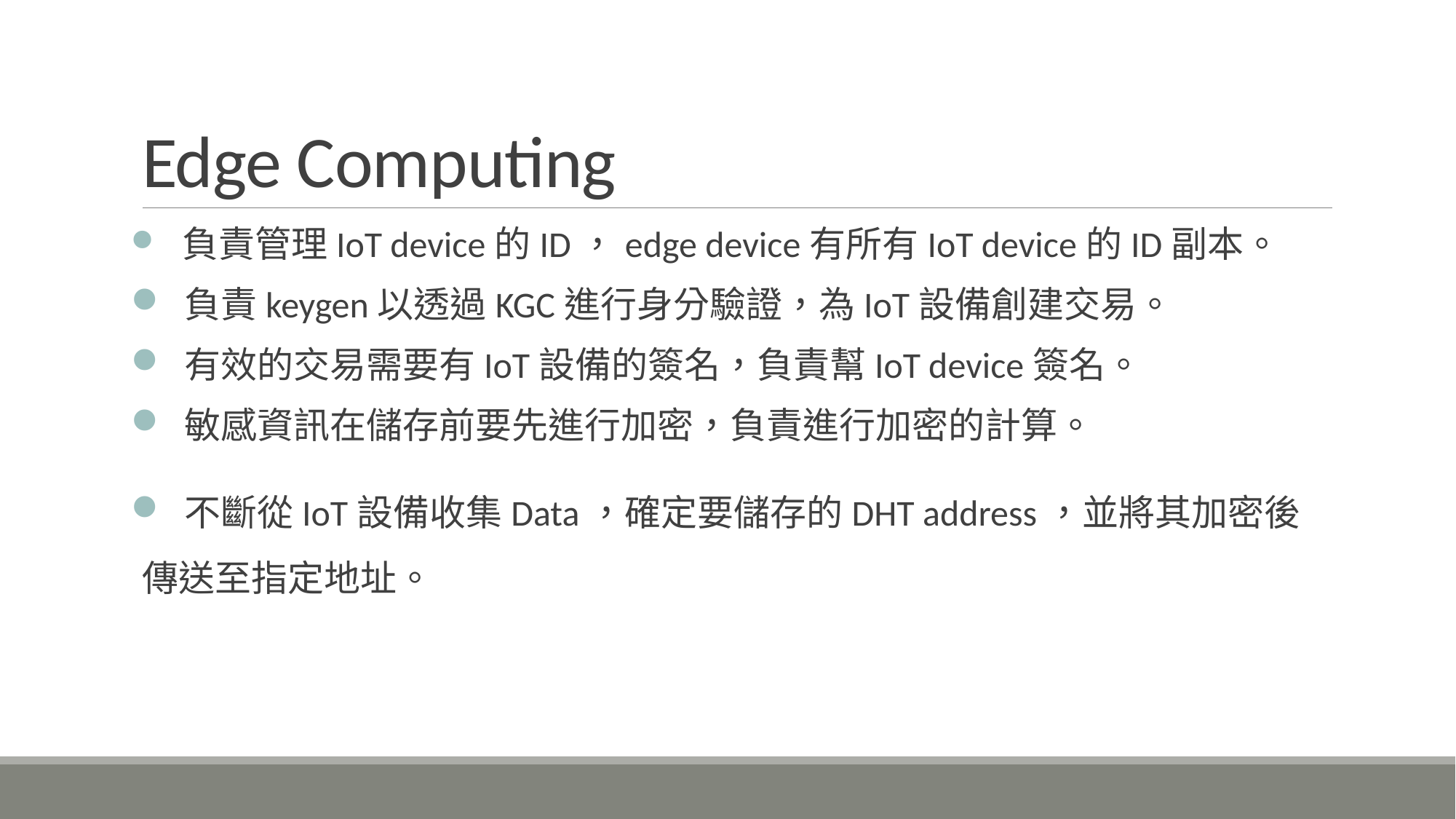

# Edge Computing
  負責管理IoT device的ID，edge device有所有IoT device的ID副本。
 負責keygen以透過KGC進行身分驗證，為IoT設備創建交易。
 有效的交易需要有IoT設備的簽名，負責幫IoT device簽名。
 敏感資訊在儲存前要先進行加密，負責進行加密的計算。
 不斷從IoT設備收集Data，確定要儲存的DHT address，並將其加密後傳送至指定地址。